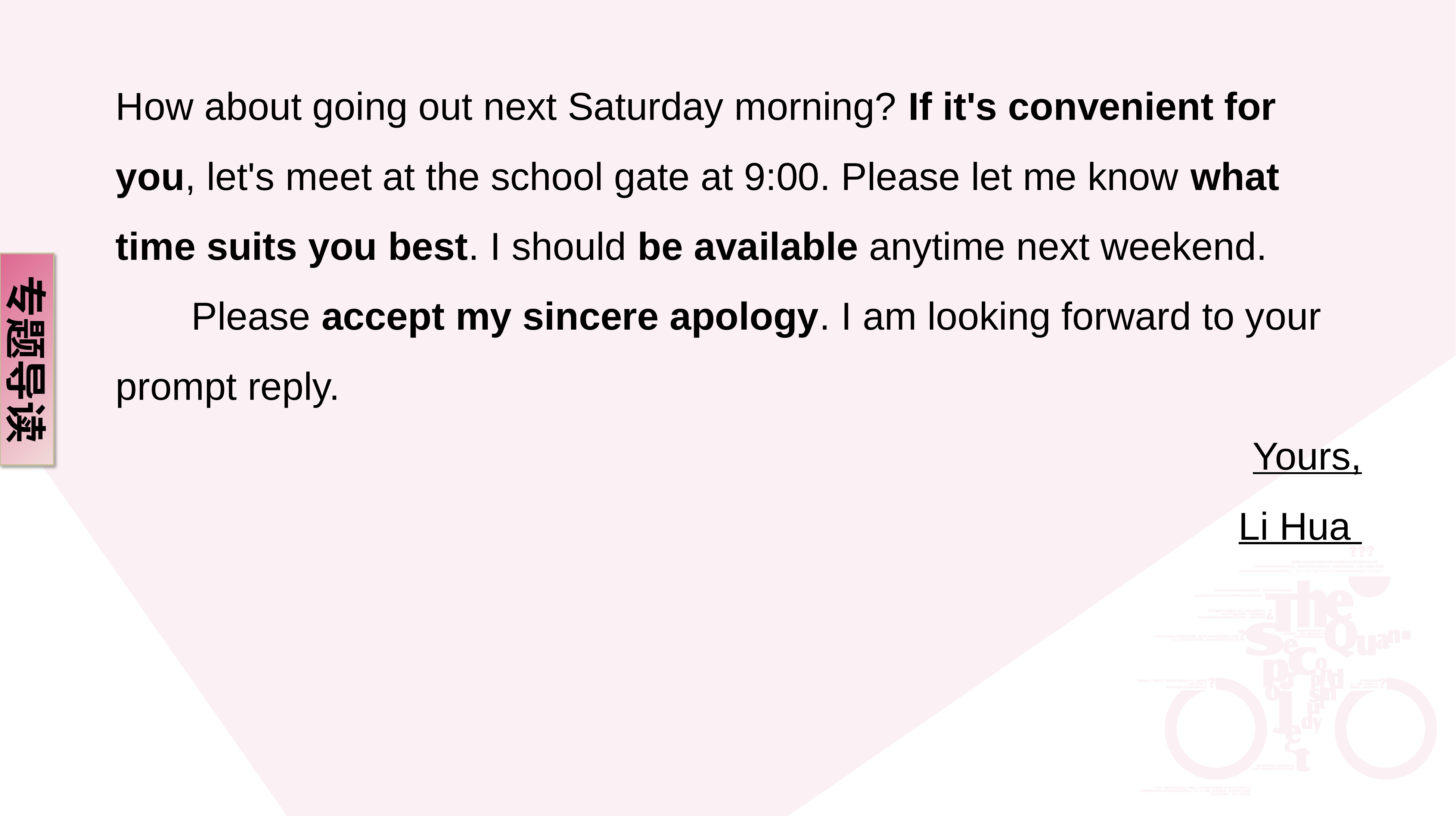

How about going out next Saturday morning? If it's convenient for you, let's meet at the school gate at 9:00. Please let me know what time suits you best. I should be available anytime next weekend.
       Please accept my sincere apology. I am looking forward to your prompt reply.
Yours,
Li Hua
专题导读